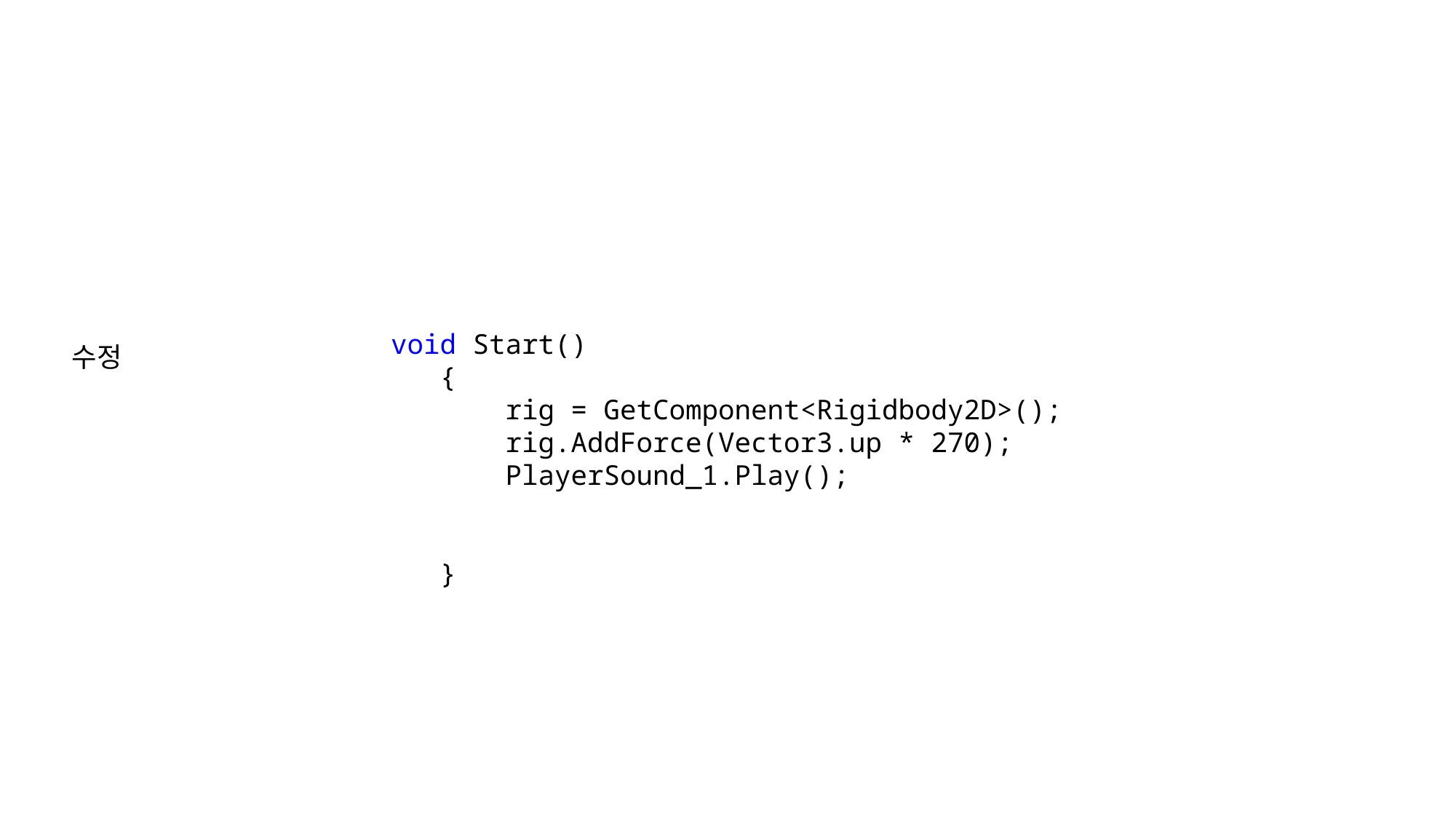

void Start()
    {
        rig = GetComponent<Rigidbody2D>();
        rig.AddForce(Vector3.up * 270);
        PlayerSound_1.Play();

    }
수정